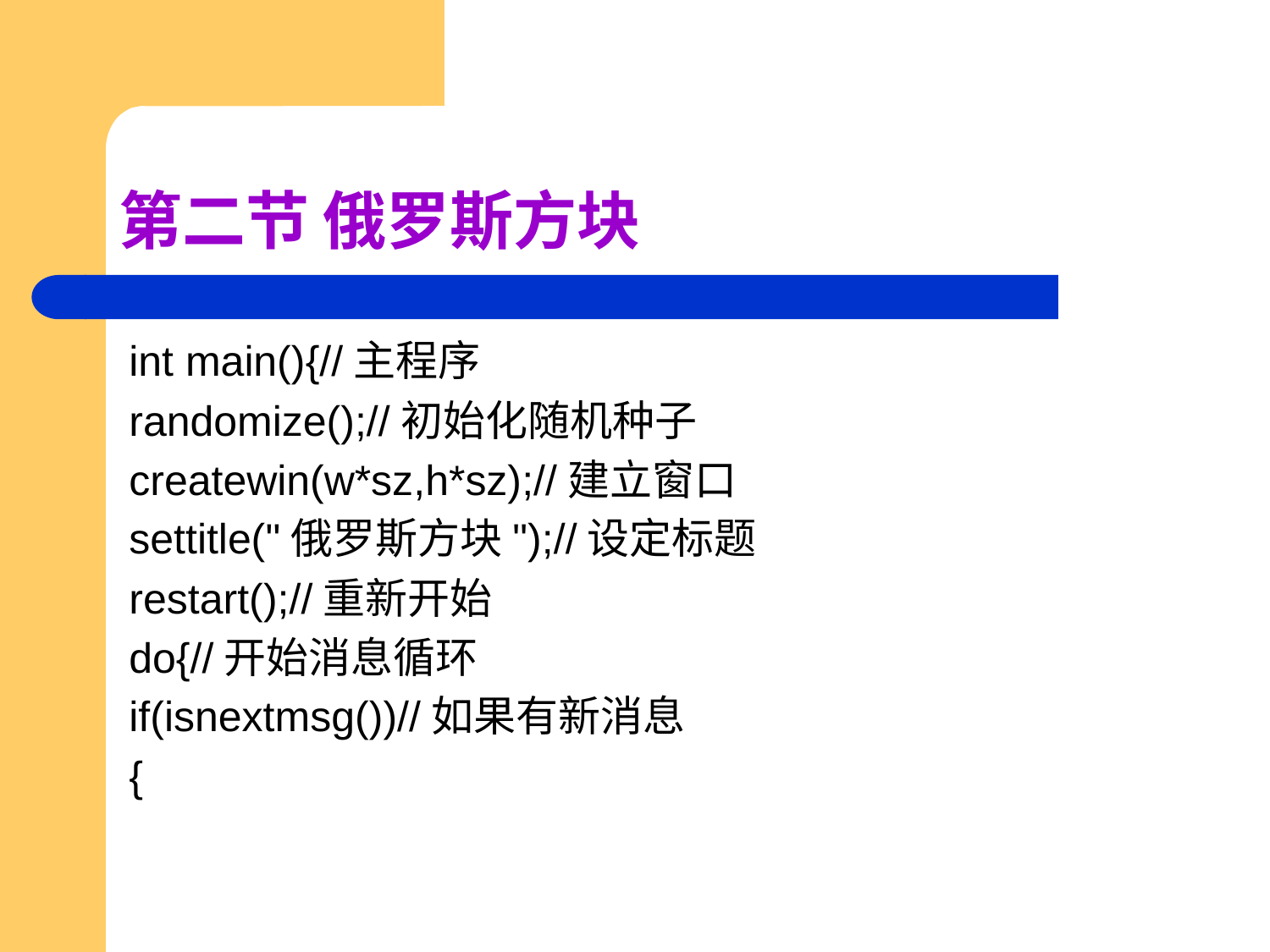

# 第二节 俄罗斯方块
int main(){//主程序
randomize();//初始化随机种子
createwin(w*sz,h*sz);//建立窗口
settitle("俄罗斯方块");//设定标题
restart();//重新开始
do{//开始消息循环
if(isnextmsg())//如果有新消息
{